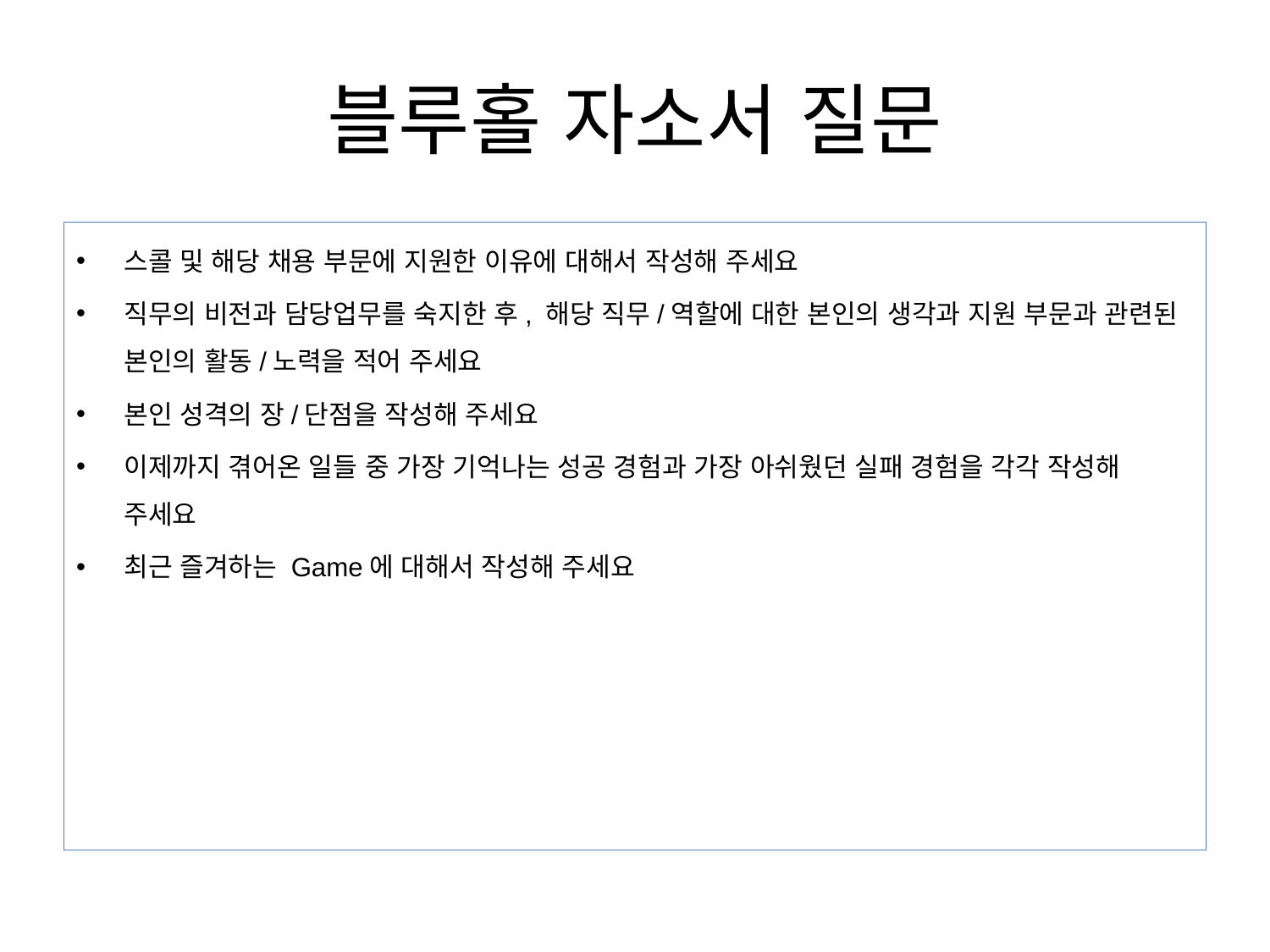

# 블루홀 자소서 질문
스콜 및 해당 채용 부문에 지원한 이유에 대해서 작성해 주세요
직무의 비전과 담당업무를 숙지한 후, 해당 직무/역할에 대한 본인의 생각과 지원 부문과 관련된 본인의 활동/노력을 적어 주세요
본인 성격의 장/단점을 작성해 주세요
이제까지 겪어온 일들 중 가장 기억나는 성공 경험과 가장 아쉬웠던 실패 경험을 각각 작성해 주세요
최근 즐겨하는 Game에 대해서 작성해 주세요